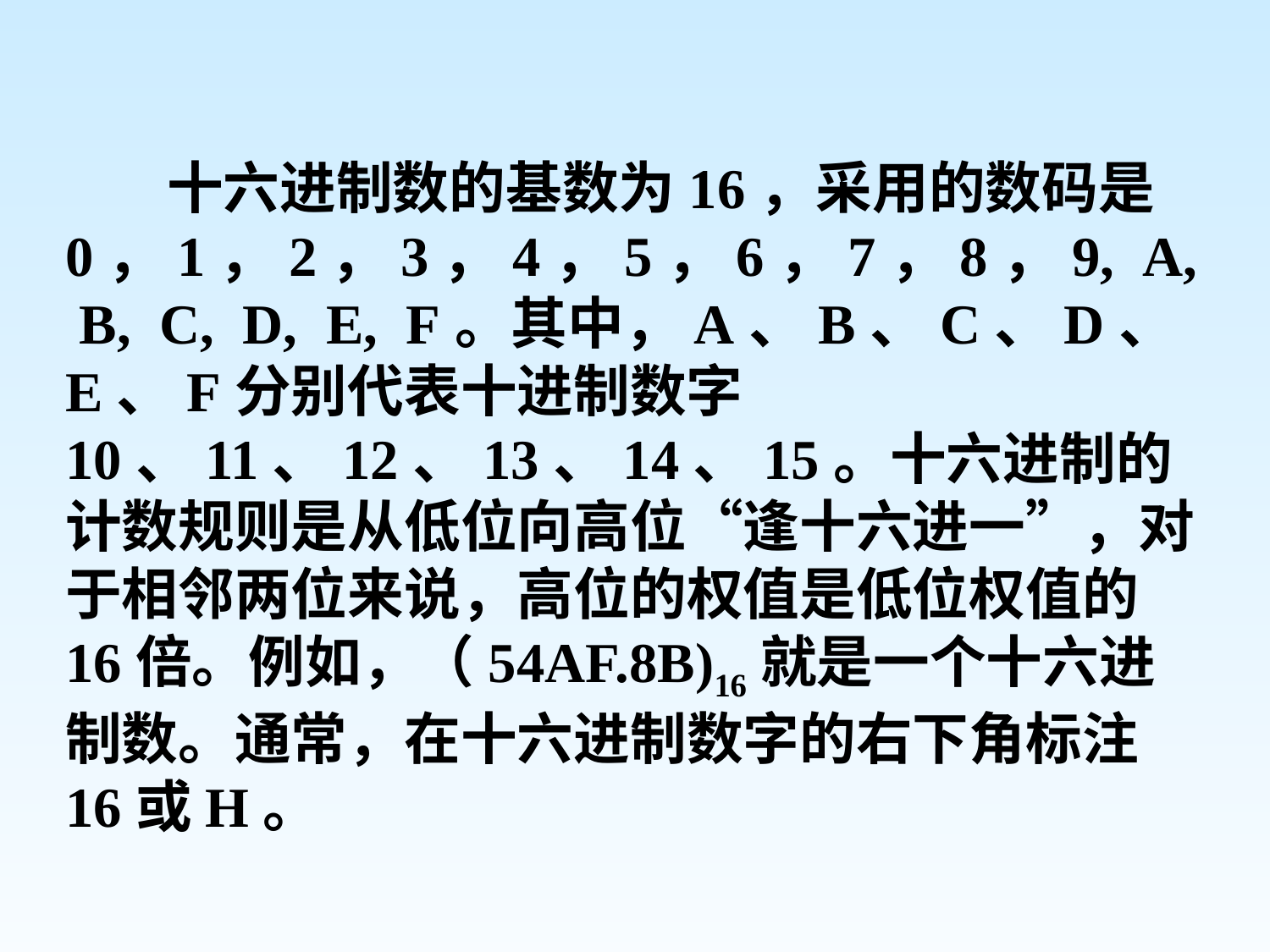

十六进制数的基数为16，采用的数码是0，1，2，3，4，5，6，7，8，9,  A,  B,  C,  D,  E,  F。其中，A、B、C、D、E、F分别代表十进制数字10、11、12、13、14、15。十六进制的计数规则是从低位向高位“逢十六进一”，对于相邻两位来说，高位的权值是低位权值的16倍。例如，（54AF.8B)16就是一个十六进制数。通常，在十六进制数字的右下角标注16或H。
11